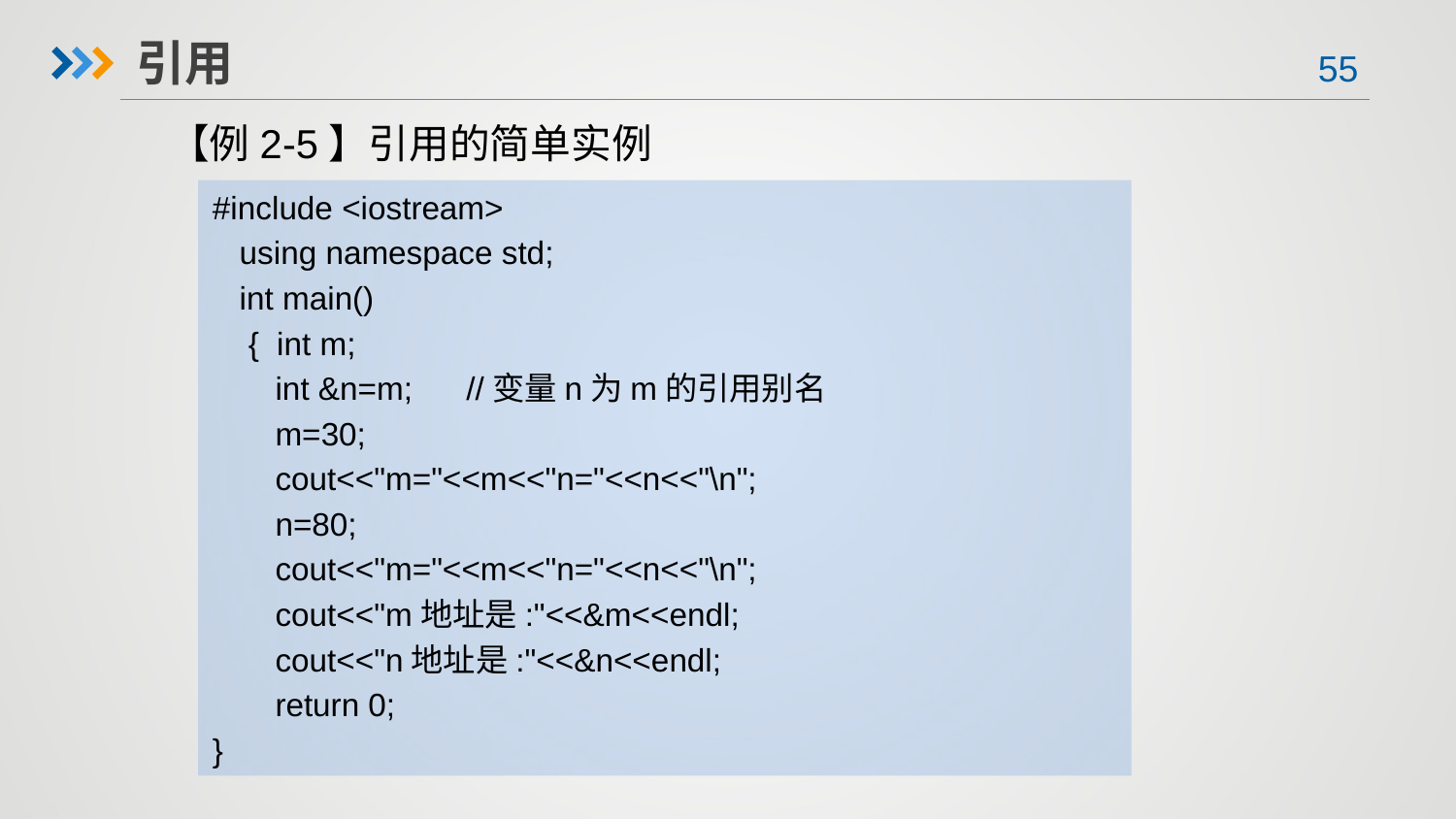

引用
【例2-5】引用的简单实例
#include <iostream>
   using namespace std;
   int main()
    {  int m;
       int &n=m;      //变量n为m的引用别名
       m=30;
       cout<<"m="<<m<<"n="<<n<<"\n";
       n=80;
       cout<<"m="<<m<<"n="<<n<<"\n";
       cout<<"m地址是:"<<&m<<endl;
       cout<<"n地址是:"<<&n<<endl;
       return 0;
}